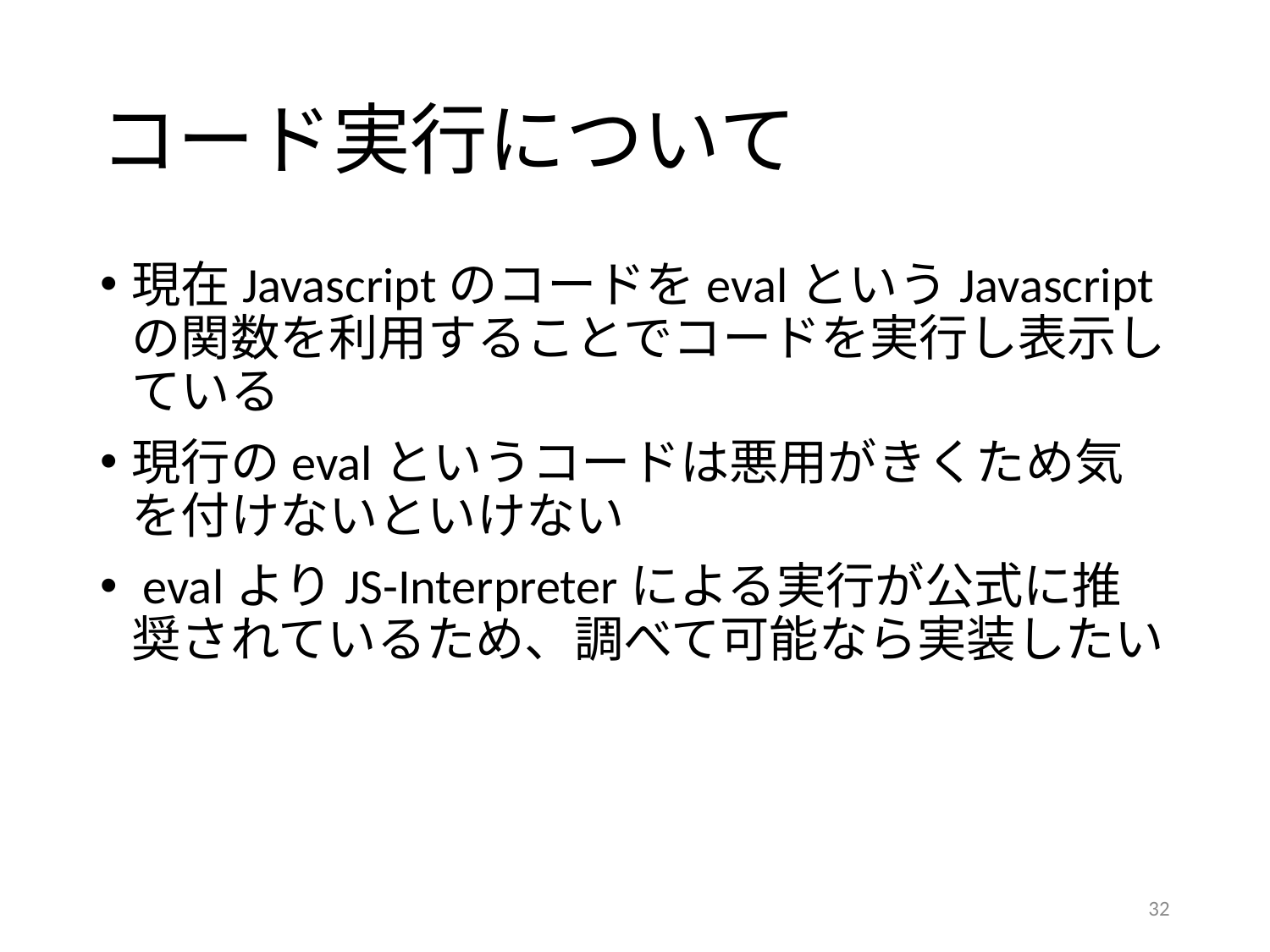

# コード実行について
現在JavascriptのコードをevalというJavascriptの関数を利用することでコードを実行し表示している
現行のevalというコードは悪用がきくため気を付けないといけない
 evalよりJS-Interpreterによる実行が公式に推奨されているため、調べて可能なら実装したい

32